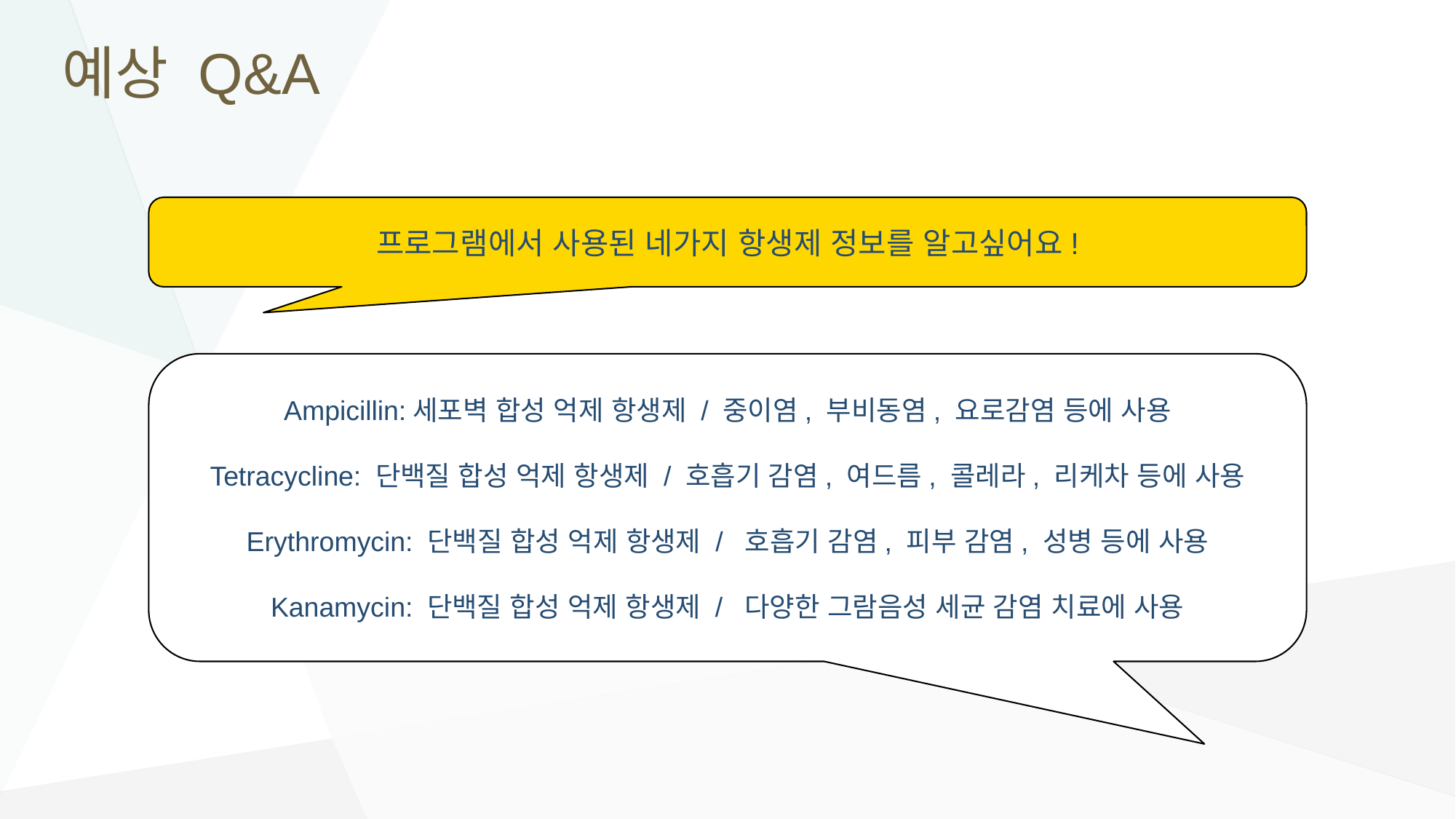

# 예상 Q&A
프로그램에서 사용된 네가지 항생제 정보를 알고싶어요!

Ampicillin:세포벽 합성 억제 항생제 / 중이염, 부비동염, 요로감염 등에 사용

Tetracycline: 단백질 합성 억제 항생제 / 호흡기 감염, 여드름, 콜레라, 리케차 등에 사용

Erythromycin: 단백질 합성 억제 항생제 /  호흡기 감염, 피부 감염, 성병 등에 사용

Kanamycin: 단백질 합성 억제 항생제 /  다양한 그람음성 세균 감염 치료에 사용